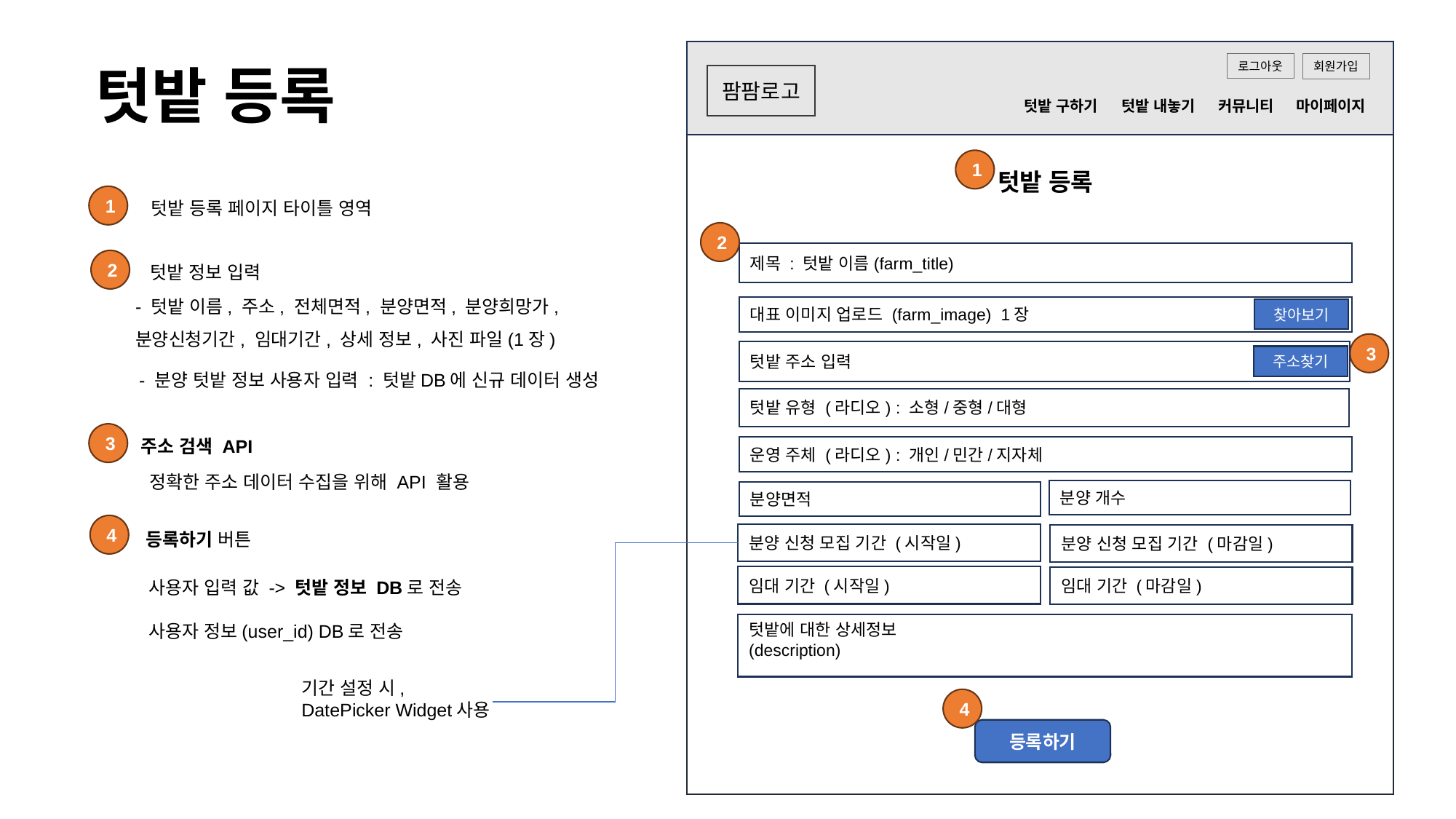

로그아웃
로그아웃
회원가입
팜팜로고
텃밭 구하기
텃밭 내놓기
커뮤니티
마이페이지

텃밭 등록
1
텃밭 등록
1
텃밭 등록 페이지 타이틀 영역
2
제목 : 텃밭 이름(farm_title)
2
텃밭 정보 입력
- 텃밭 이름, 주소, 전체면적, 분양면적, 분양희망가,
분양신청기간, 임대기간, 상세 정보, 사진 파일(1장)
대표 이미지 업로드 (farm_image)  1장
찾아보기
3
텃밭 주소 입력
주소찾기
- 분양 텃밭 정보 사용자 입력 : 텃밭DB에 신규 데이터 생성
텃밭 유형 (라디오) : 소형/중형/대형
3
주소 검색 API
운영 주체 (라디오) : 개인/민간/지자체
정확한 주소 데이터 수집을 위해 API 활용
분양 개수
분양면적
4
등록하기 버튼
분양 신청 모집 기간 (시작일)
분양 신청 모집 기간 (마감일)
사용자 입력 값 -> 텃밭 정보 DB로 전송
사용자 정보(user_id) DB로 전송
임대 기간 (시작일)
임대 기간 (마감일)
텃밭에 대한 상세정보
(description)
기간 설정 시,
DatePicker Widget사용
4
등록하기